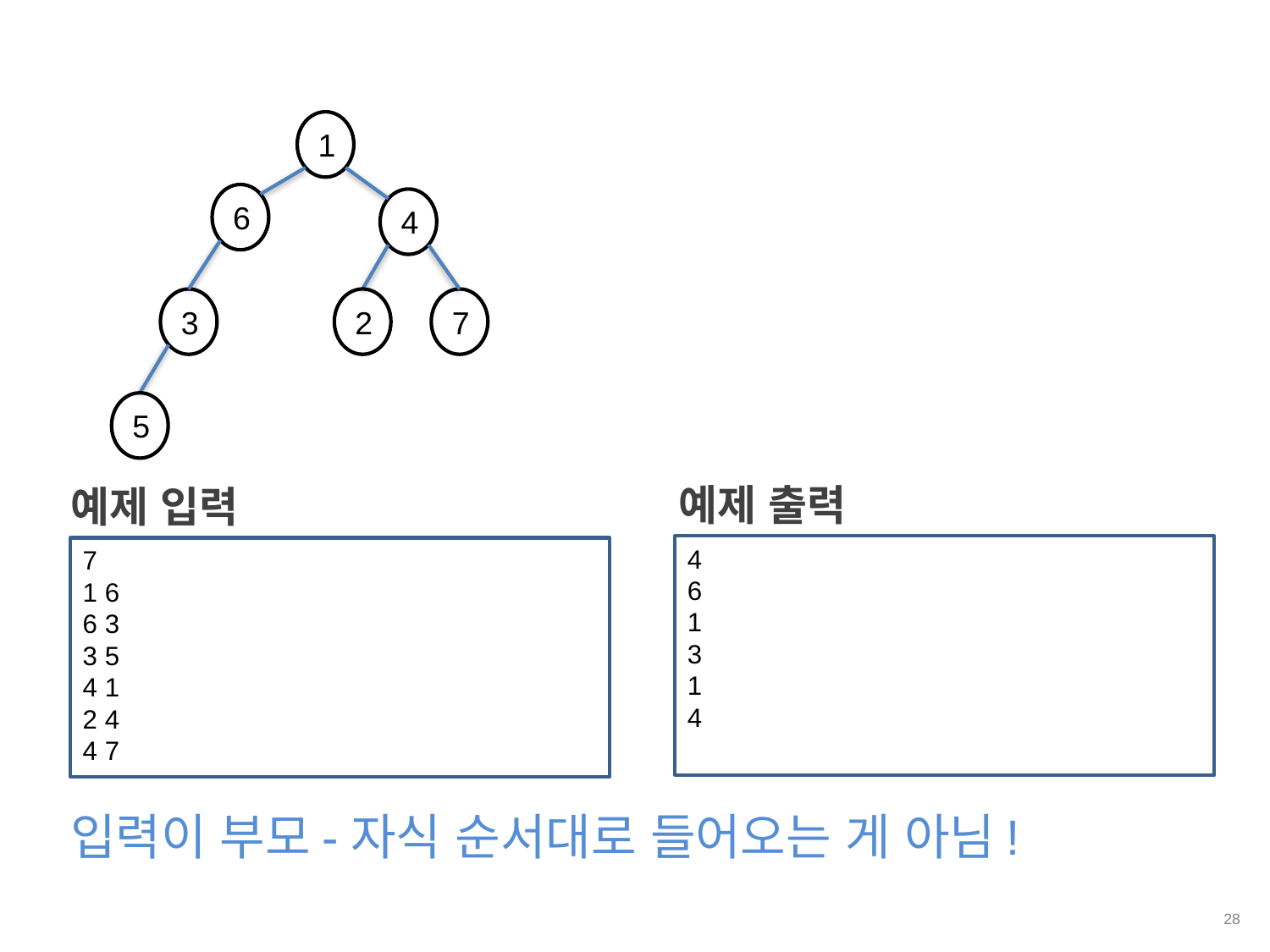

1
6
4
3
2
7
5
예제 출력
예제 입력
4
6
1
3
1
4
7
1 6
6 3
3 5
4 1
2 4
4 7
입력이 부모-자식 순서대로 들어오는 게 아님!